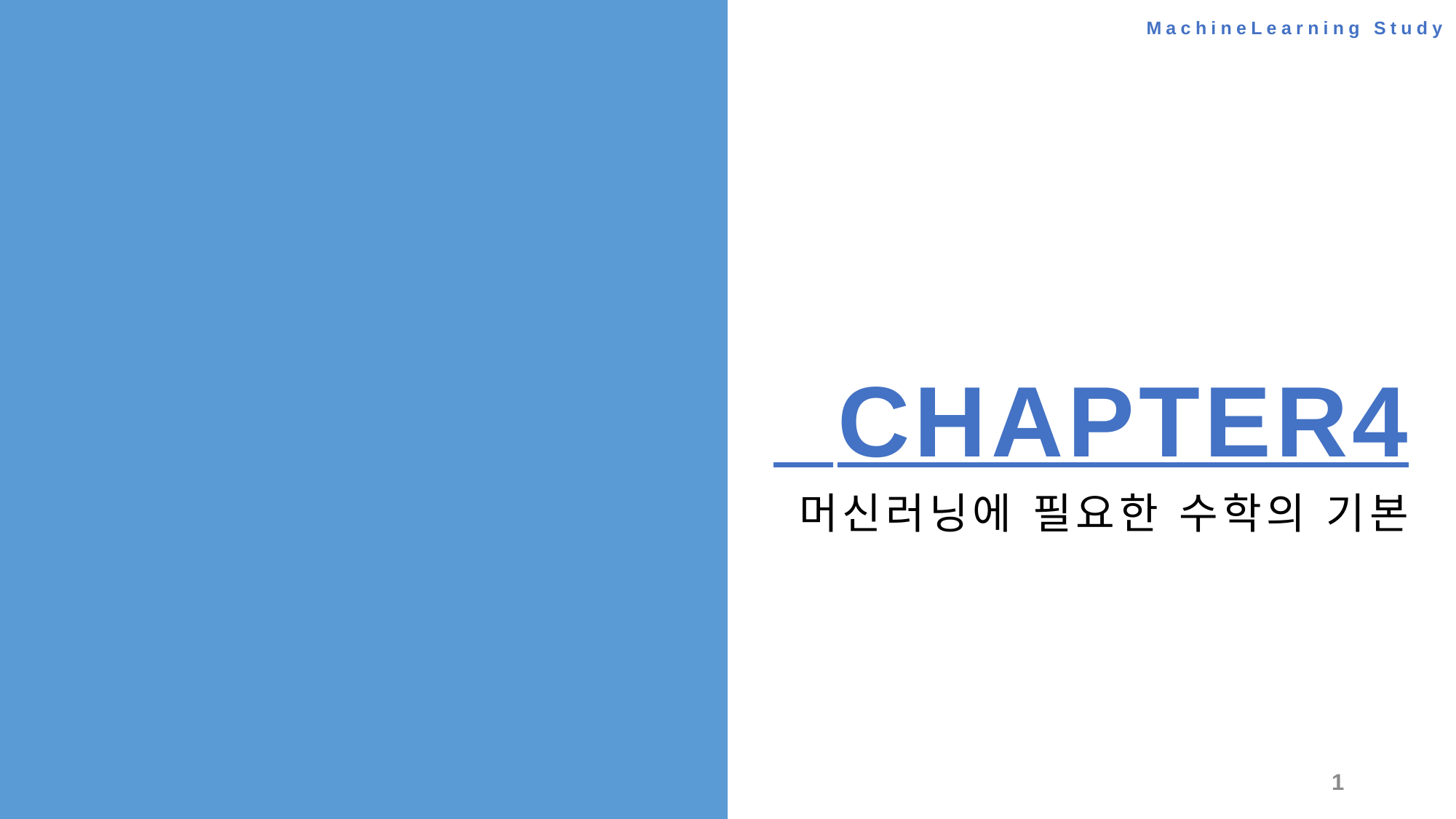

MachineLearning Study
  CHAPTER4
머신러닝에 필요한 수학의 기본
1